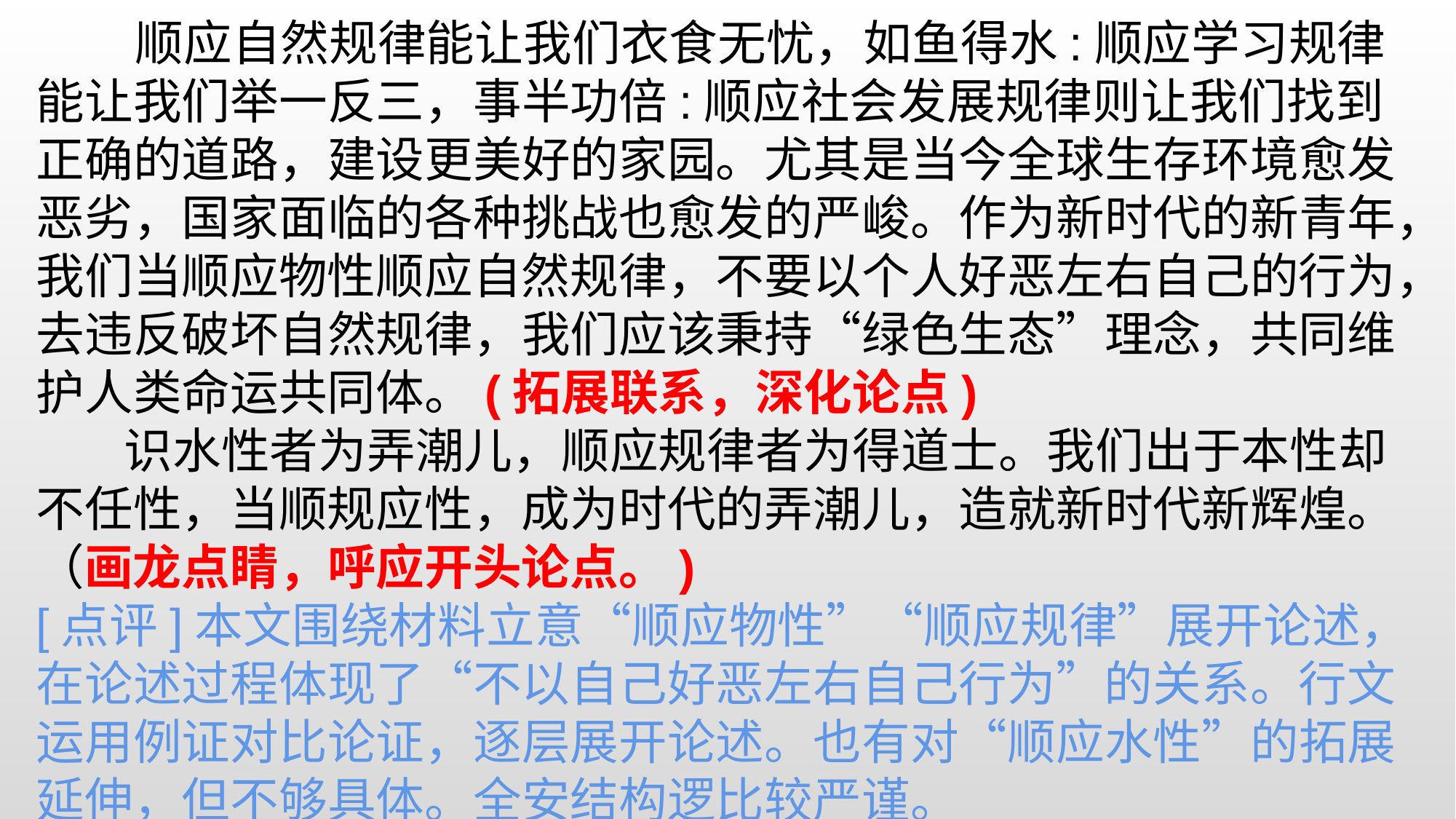

顺应自然规律能让我们衣食无忧，如鱼得水:顺应学习规律能让我们举一反三，事半功倍:顺应社会发展规律则让我们找到正确的道路，建设更美好的家园。尤其是当今全球生存环境愈发恶劣，国家面临的各种挑战也愈发的严峻。作为新时代的新青年，我们当顺应物性顺应自然规律，不要以个人好恶左右自己的行为，去违反破坏自然规律，我们应该秉持“绿色生态”理念，共同维护人类命运共同体。(拓展联系，深化论点)
       识水性者为弄潮儿，顺应规律者为得道士。我们出于本性却不任性，当顺规应性，成为时代的弄潮儿，造就新时代新辉煌。（画龙点睛，呼应开头论点。)
[点评]本文围绕材料立意“顺应物性”“顺应规律”展开论述，在论述过程体现了“不以自己好恶左右自己行为”的关系。行文运用例证对比论证，逐层展开论述。也有对“顺应水性”的拓展延伸，但不够具体。全安结构逻比较严谨。